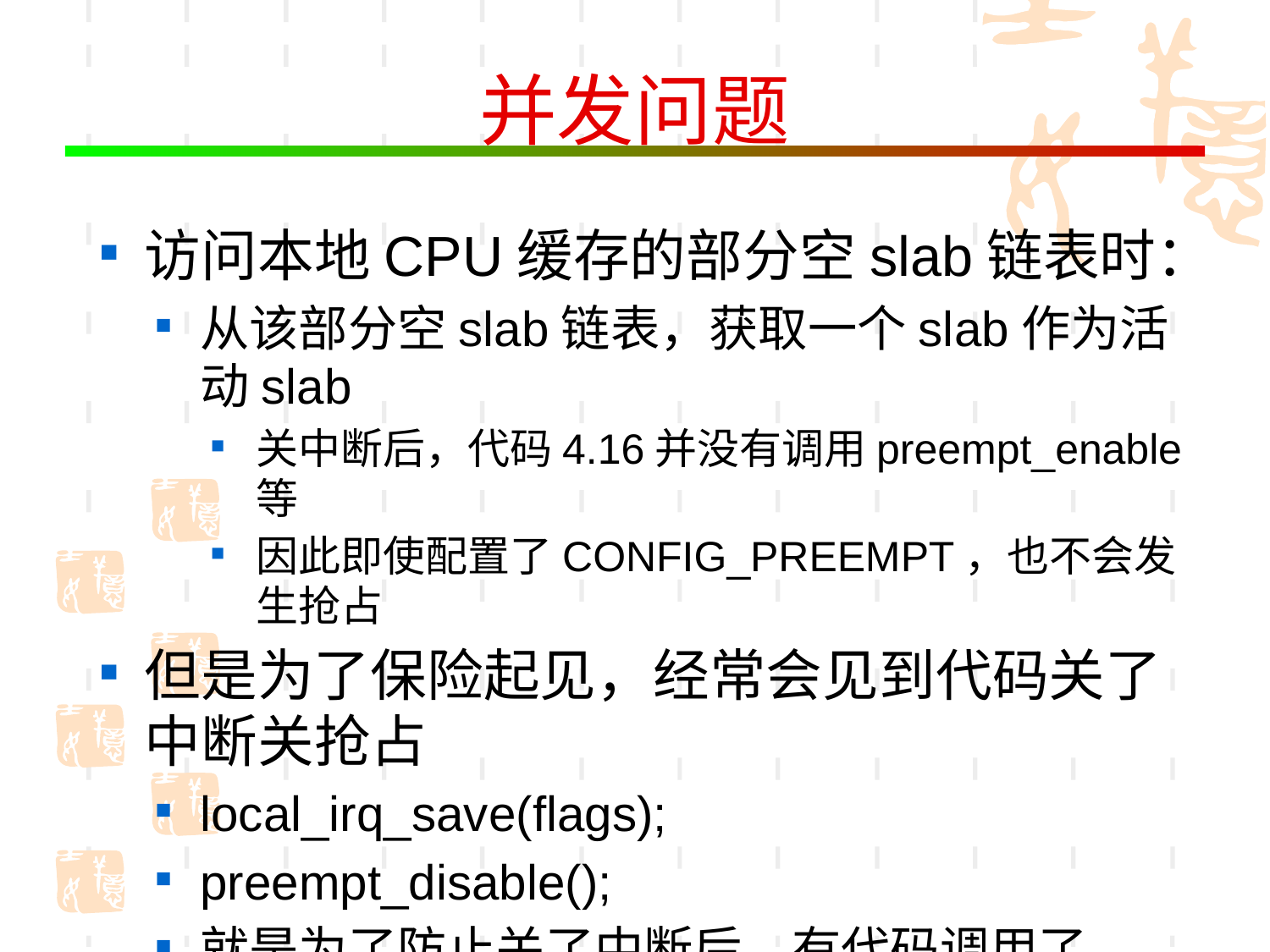

# 并发问题
访问本地CPU缓存的部分空slab链表时：
从该部分空slab链表，获取一个slab作为活动slab
关中断后，代码4.16并没有调用preempt_enable等
因此即使配置了CONFIG_PREEMPT，也不会发生抢占
但是为了保险起见，经常会见到代码关了中断关抢占
local_irq_save(flags);
preempt_disable();
就是为了防止关了中断后，有代码调用了preempt_disable和preempt_enable对等